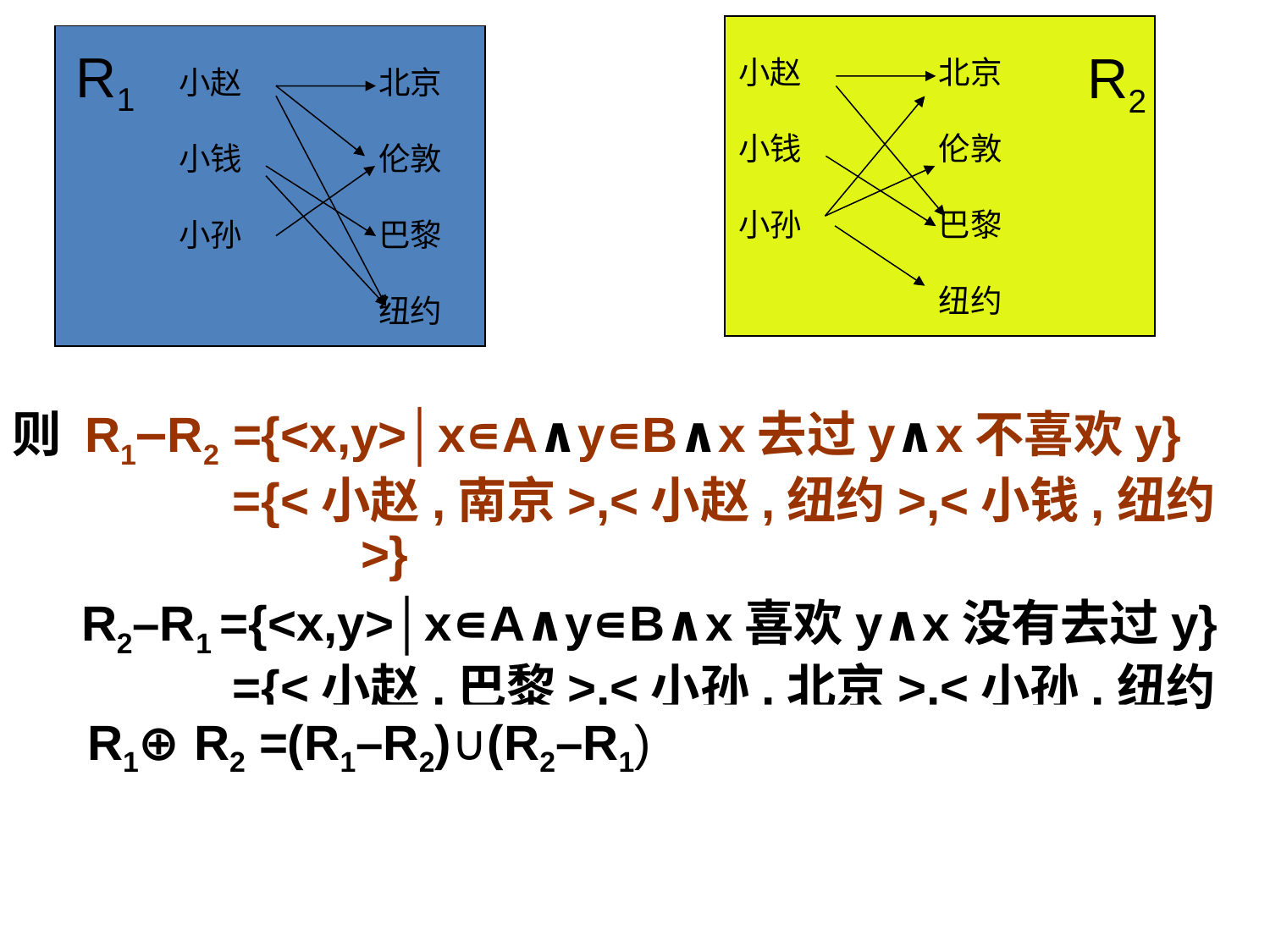

R2
小赵

小钱

小孙

北京

伦敦

巴黎

纽约

R1
小赵

小钱

小孙

北京

伦敦

巴黎

纽约

则 R1–R2 ={<x,y>│x∊A∧y∊B∧x去过y∧x不喜欢y}
                ={<小赵,南京>,<小赵,纽约>,<小钱,纽约>}
     R2–R1 ={<x,y>│x∊A∧y∊B∧x喜欢y∧x没有去过y}
                ={<小赵,巴黎>,<小孙,北京>,<小孙,纽约>}
R1⊕ R2 =(R1–R2)∪(R2–R1)